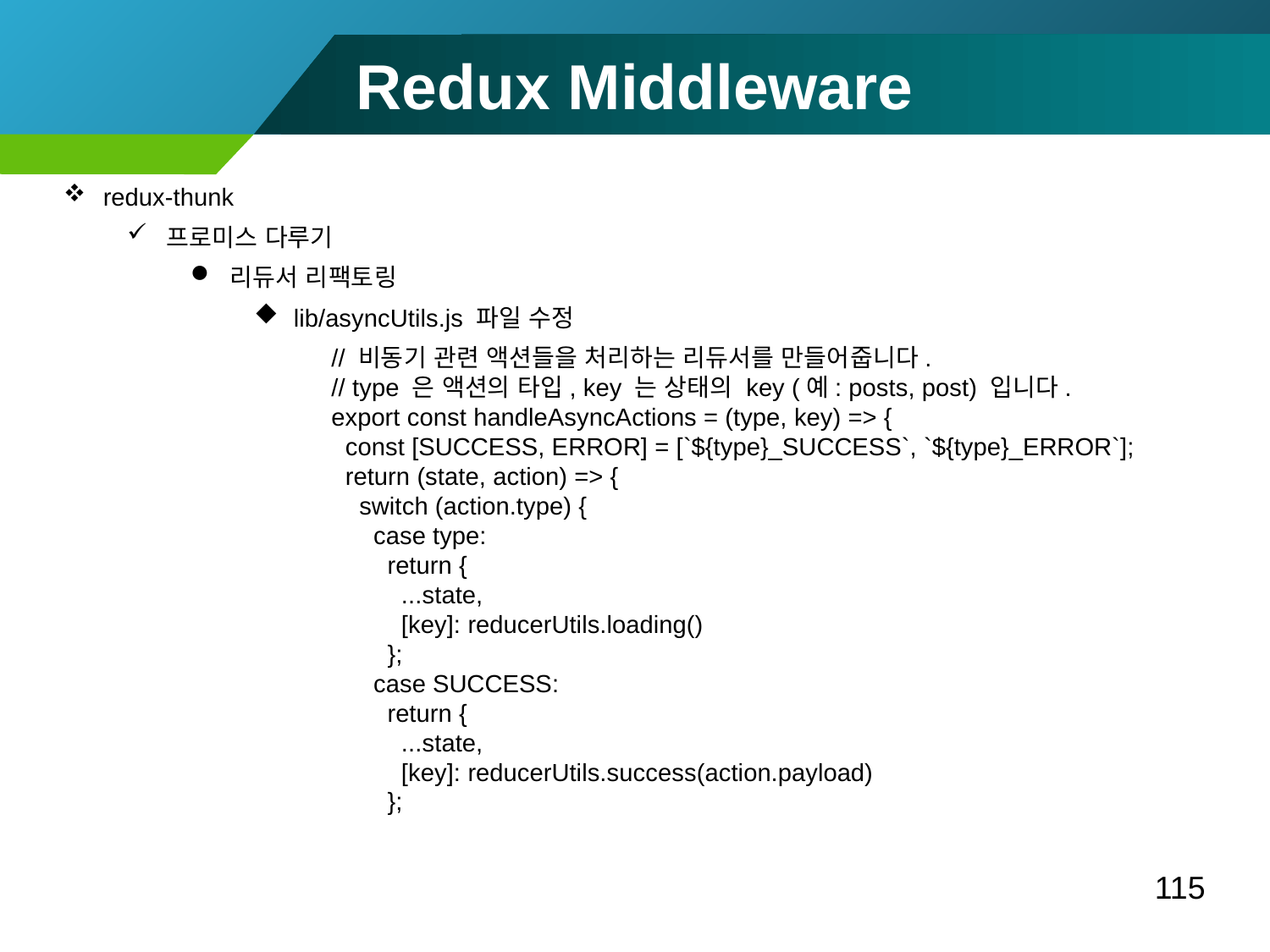

Redux Middleware
redux-thunk
프로미스 다루기
리듀서 리팩토링
lib/asyncUtils.js 파일 수정
  // 비동기 관련 액션들을 처리하는 리듀서를 만들어줍니다.
  // type 은 액션의 타입, key 는 상태의 key (예: posts, post) 입니다.
  export const handleAsyncActions = (type, key) => {
    const [SUCCESS, ERROR] = [`${type}_SUCCESS`, `${type}_ERROR`];
    return (state, action) => {
      switch (action.type) {
        case type:
          return {
            ...state,
            [key]: reducerUtils.loading()
          };
        case SUCCESS:
          return {
            ...state,
            [key]: reducerUtils.success(action.payload)
          };

115